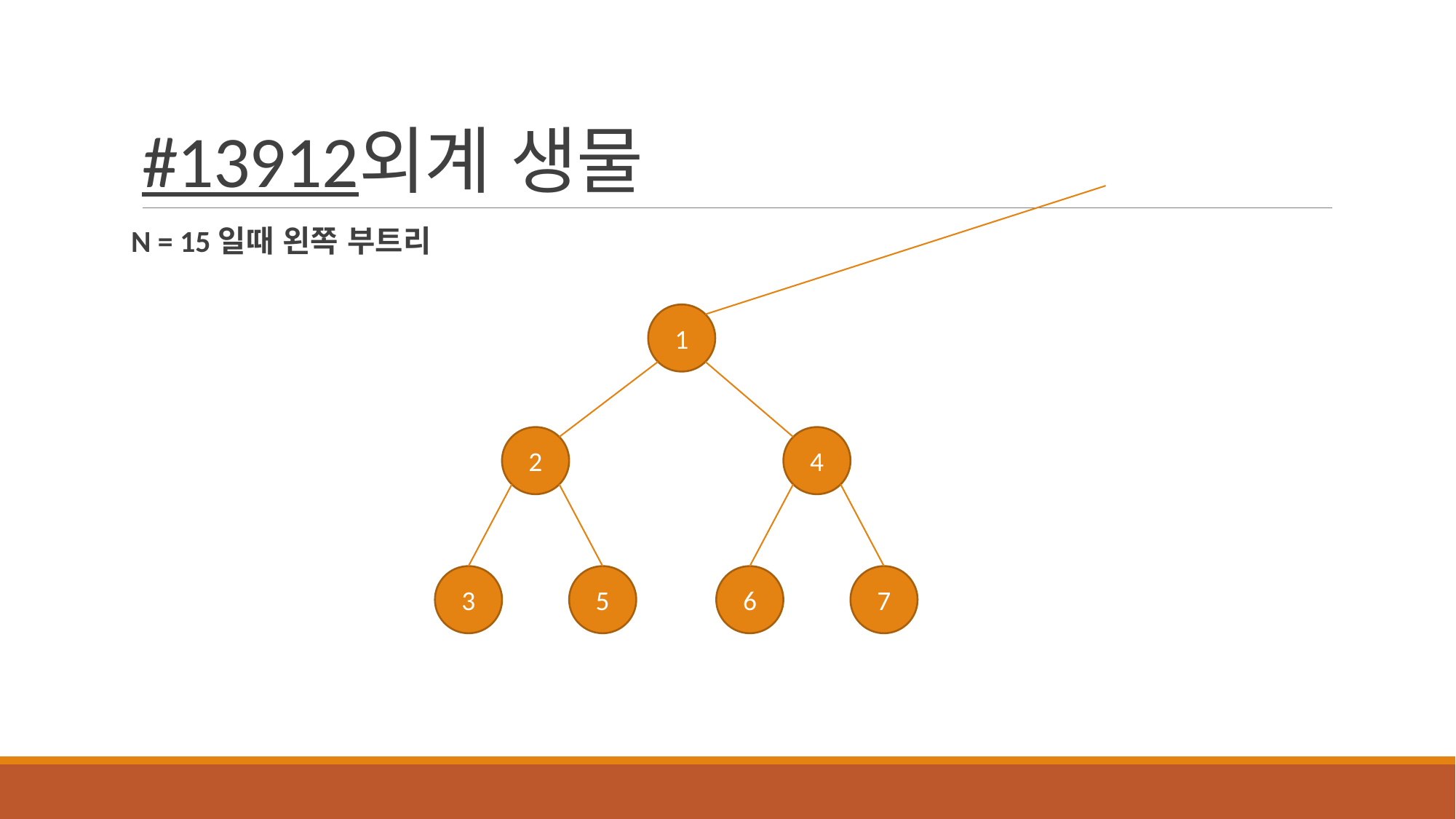

# #13912외계 생물
N = 15일때 왼쪽 부트리
1
2
4
5
7
3
6